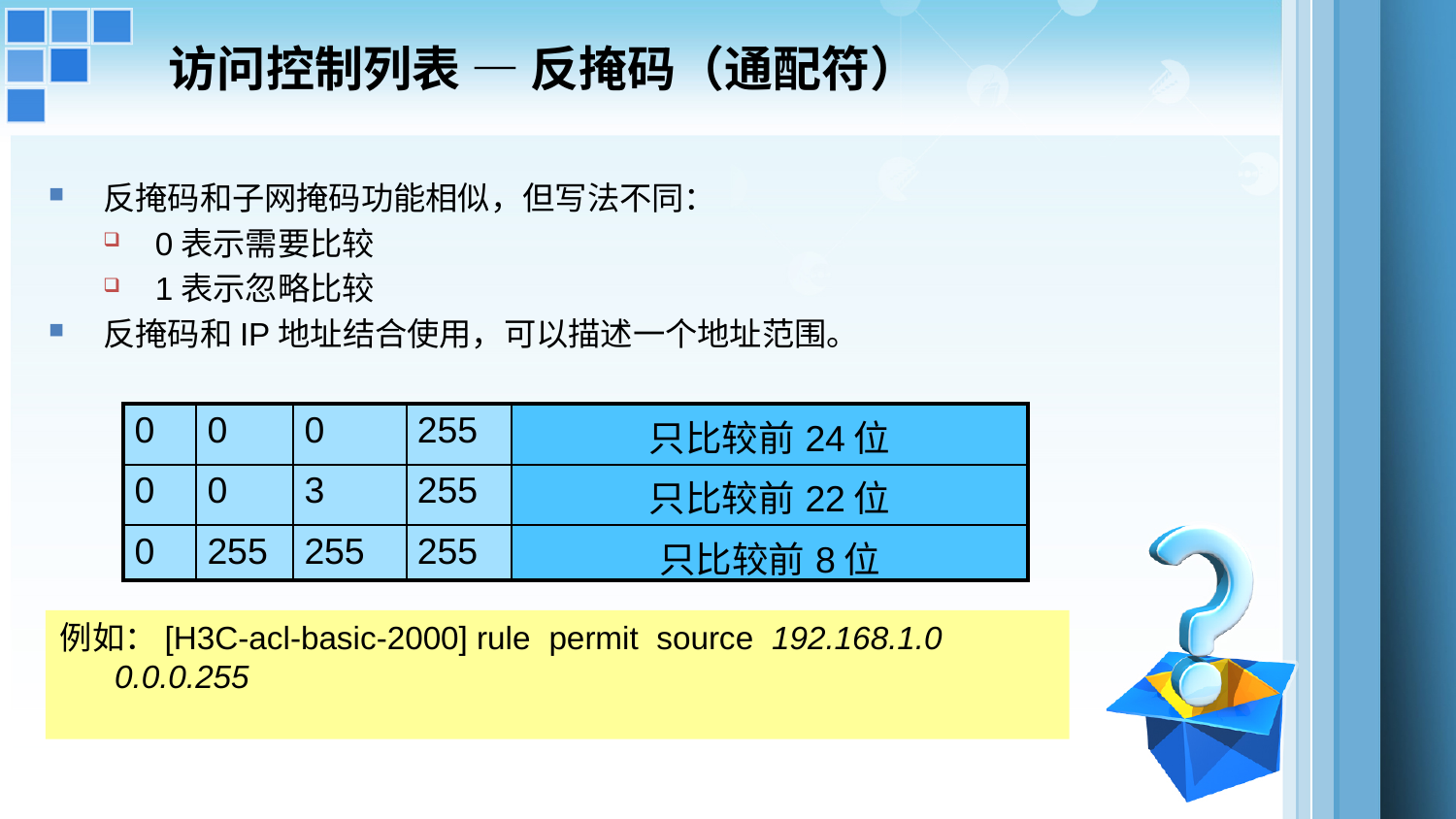

访问控制列表 — 反掩码（通配符）
反掩码和子网掩码功能相似，但写法不同：
0表示需要比较
1表示忽略比较
反掩码和IP地址结合使用，可以描述一个地址范围。
| 0 | 0 | 0 | 255 | 只比较前24位 |
| --- | --- | --- | --- | --- |
| 0 | 0 | 3 | 255 | 只比较前22位 |
| 0 | 255 | 255 | 255 | 只比较前8位 |
例如：[H3C-acl-basic-2000] rule  permit  source  192.168.1.0  0.0.0.255